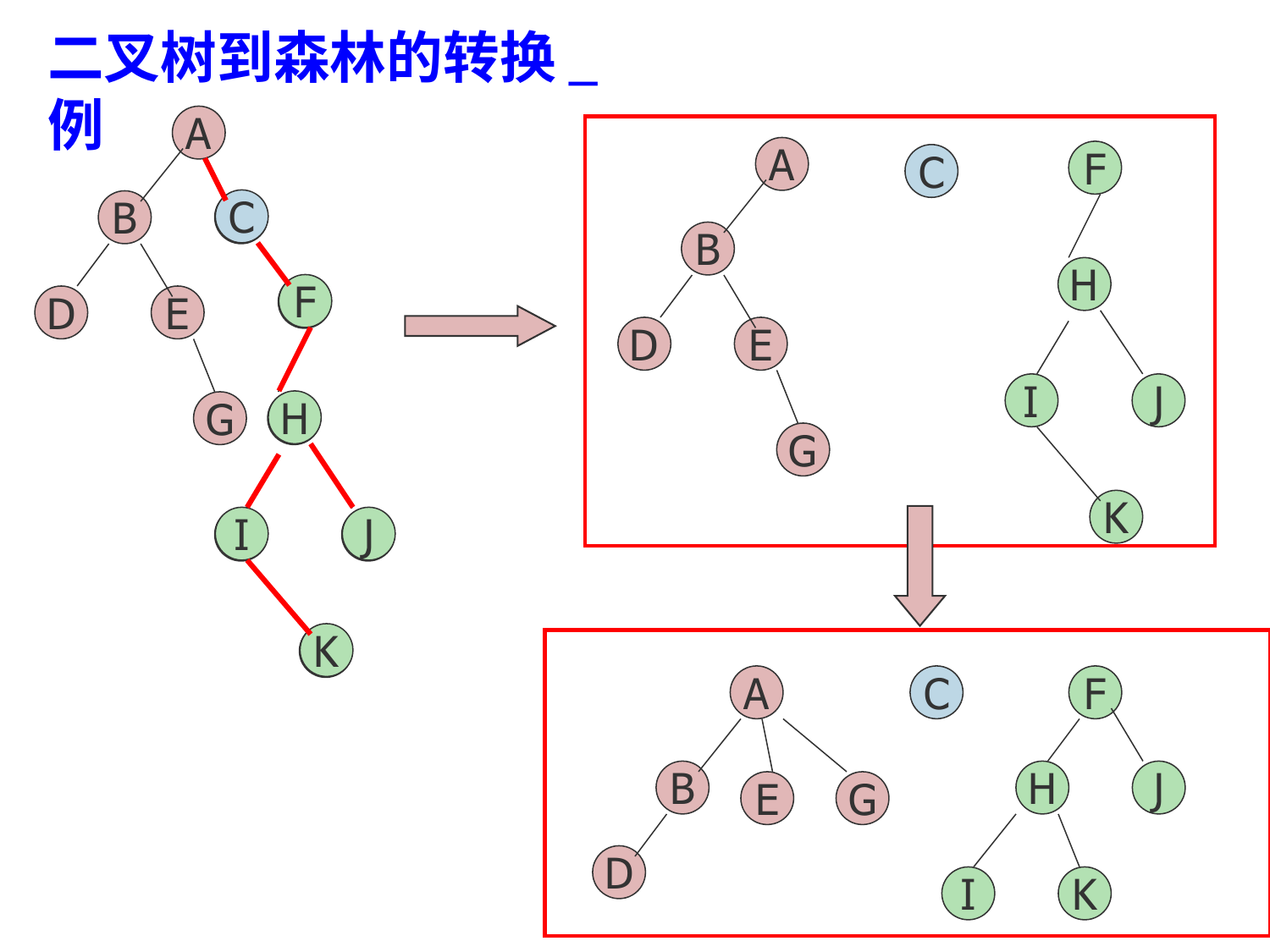

# 二叉树到森林的转换_例
A

B
C

F
D
E

G
H

I
J

K

A

B

D
E

G
F

H

I
J

K
C

C

F

H

I
J

K

A
C
F

B
H
J
E
G

D
I
K